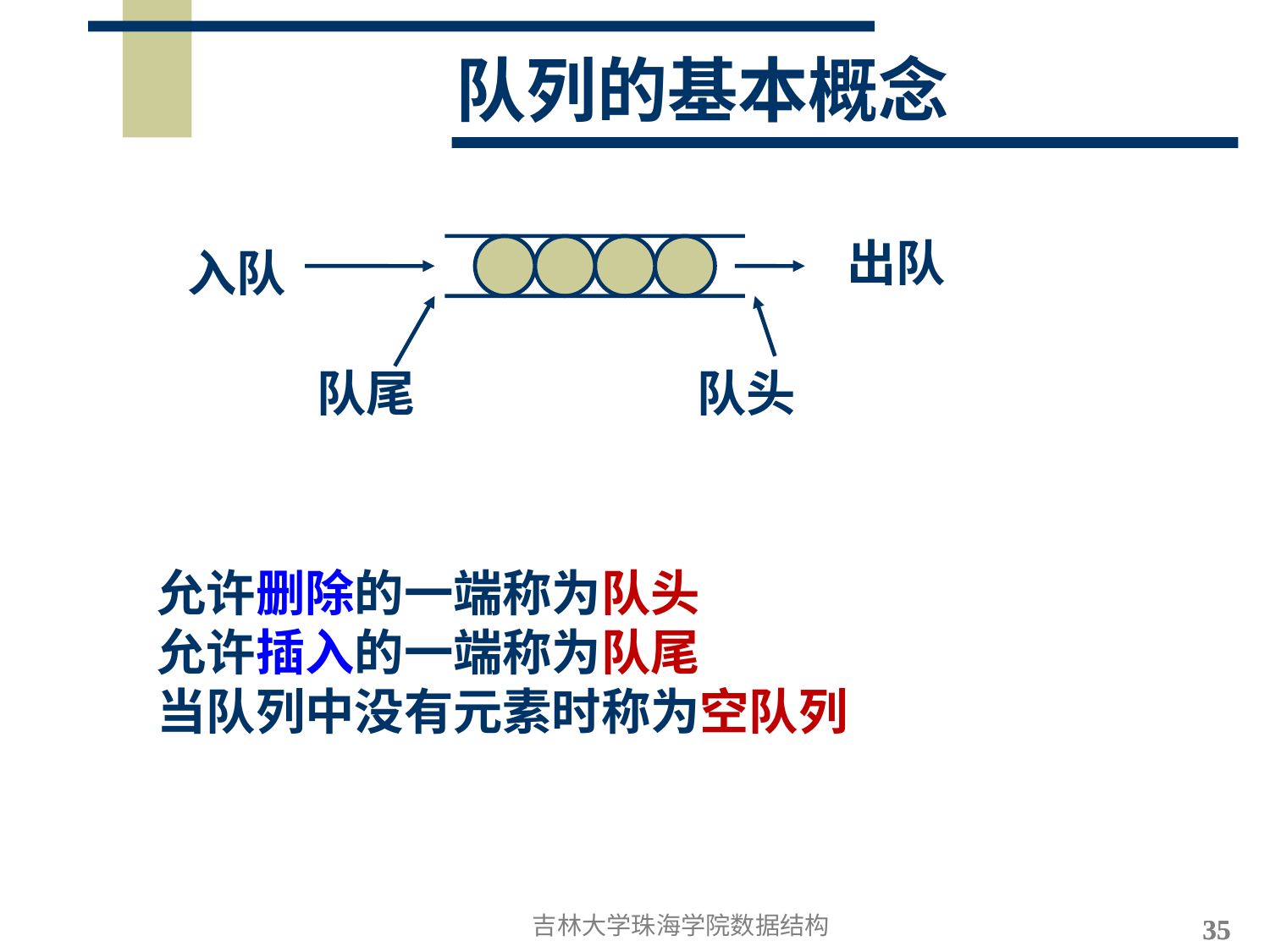

# 队列的基本概念
出队
入队

队尾
队头
允许删除的一端称为队头
允许插入的一端称为队尾
当队列中没有元素时称为空队列
吉林大学珠海学院数据结构